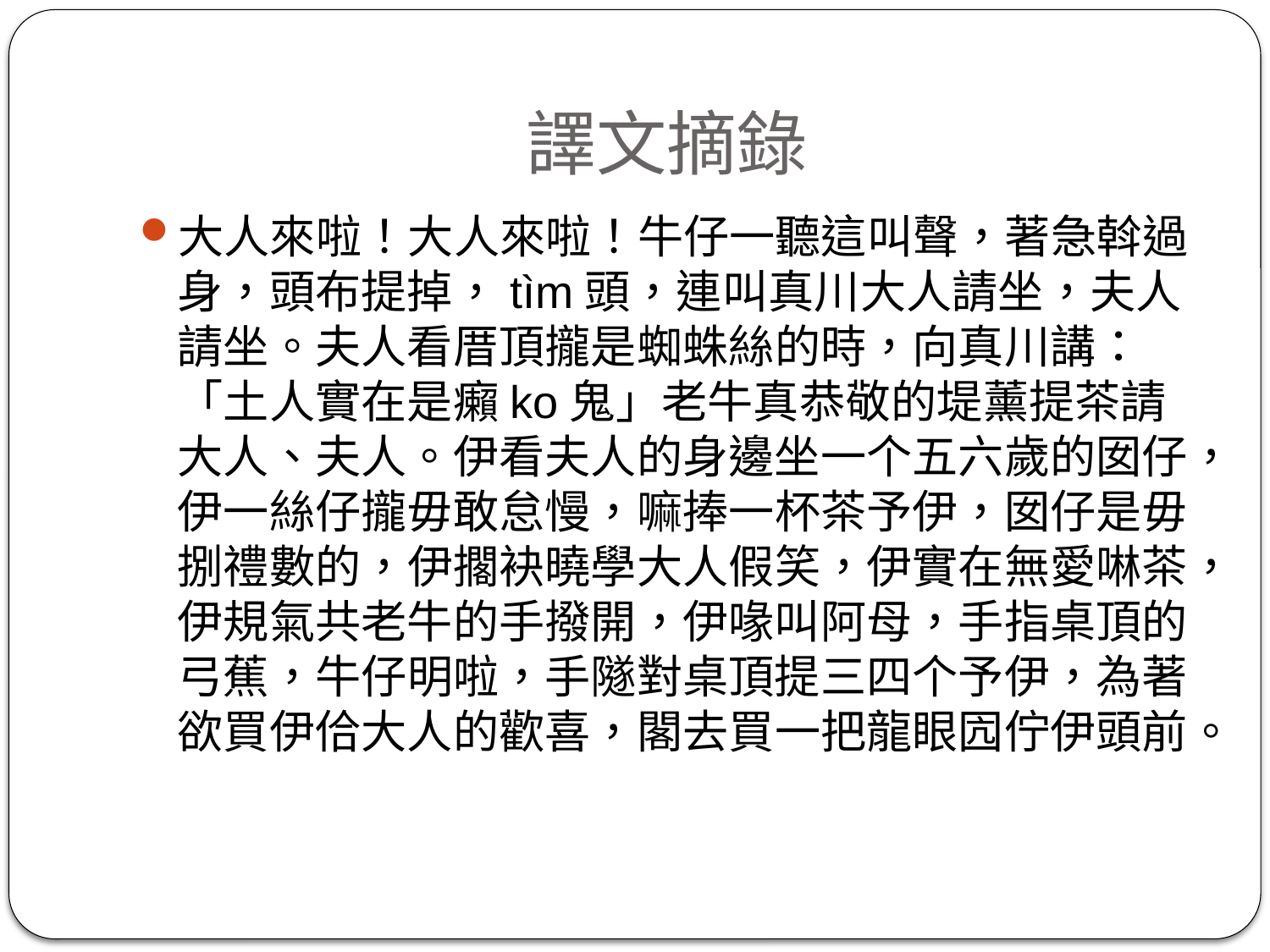

# 譯文摘錄
大人來啦！大人來啦！牛仔一聽這叫聲，著急斡過身，頭布提掉，tìm頭，連叫真川大人請坐，夫人請坐。夫人看厝頂攏是蜘蛛絲的時，向真川講：「土人實在是癩ko鬼」老牛真恭敬的堤薰提茶請大人、夫人。伊看夫人的身邊坐一个五六歲的囡仔，伊一絲仔攏毋敢怠慢，嘛捧一杯茶予伊，囡仔是毋捌禮數的，伊擱袂曉學大人假笑，伊實在無愛啉茶，伊規氣共老牛的手撥開，伊喙叫阿母，手指桌頂的弓蕉，牛仔明啦，手隧對桌頂提三四个予伊，為著欲買伊佮大人的歡喜，閣去買一把龍眼囥佇伊頭前。